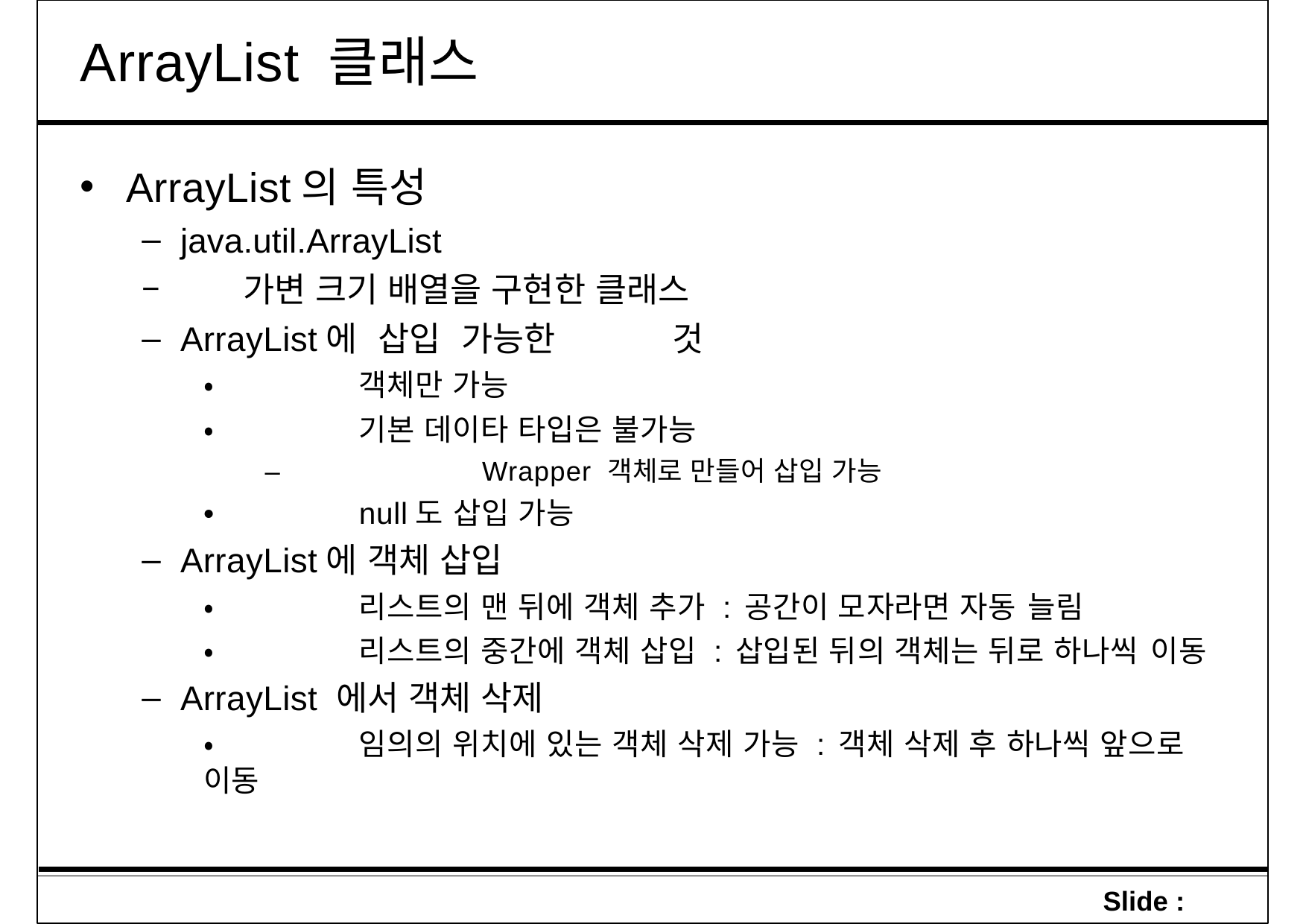

# ArrayList 클래스
ArrayList의 특성
java.util.ArrayList
–	가변 크기 배열을 구현한 클래스
ArrayList에 삽입 가능한	것
•	객체만 가능
•	기본 데이타 타입은 불가능
–	Wrapper 객체로 만들어 삽입 가능
•	null도 삽입 가능
ArrayList에 객체 삽입
•	리스트의 맨 뒤에 객체 추가 : 공간이 모자라면 자동 늘림
•	리스트의 중간에 객체 삽입 : 삽입된 뒤의 객체는 뒤로 하나씩 이동
ArrayList 에서 객체 삭제
•	임의의 위치에 있는 객체 삭제 가능 : 객체 삭제 후 하나씩 앞으로 이동

Slide : 9